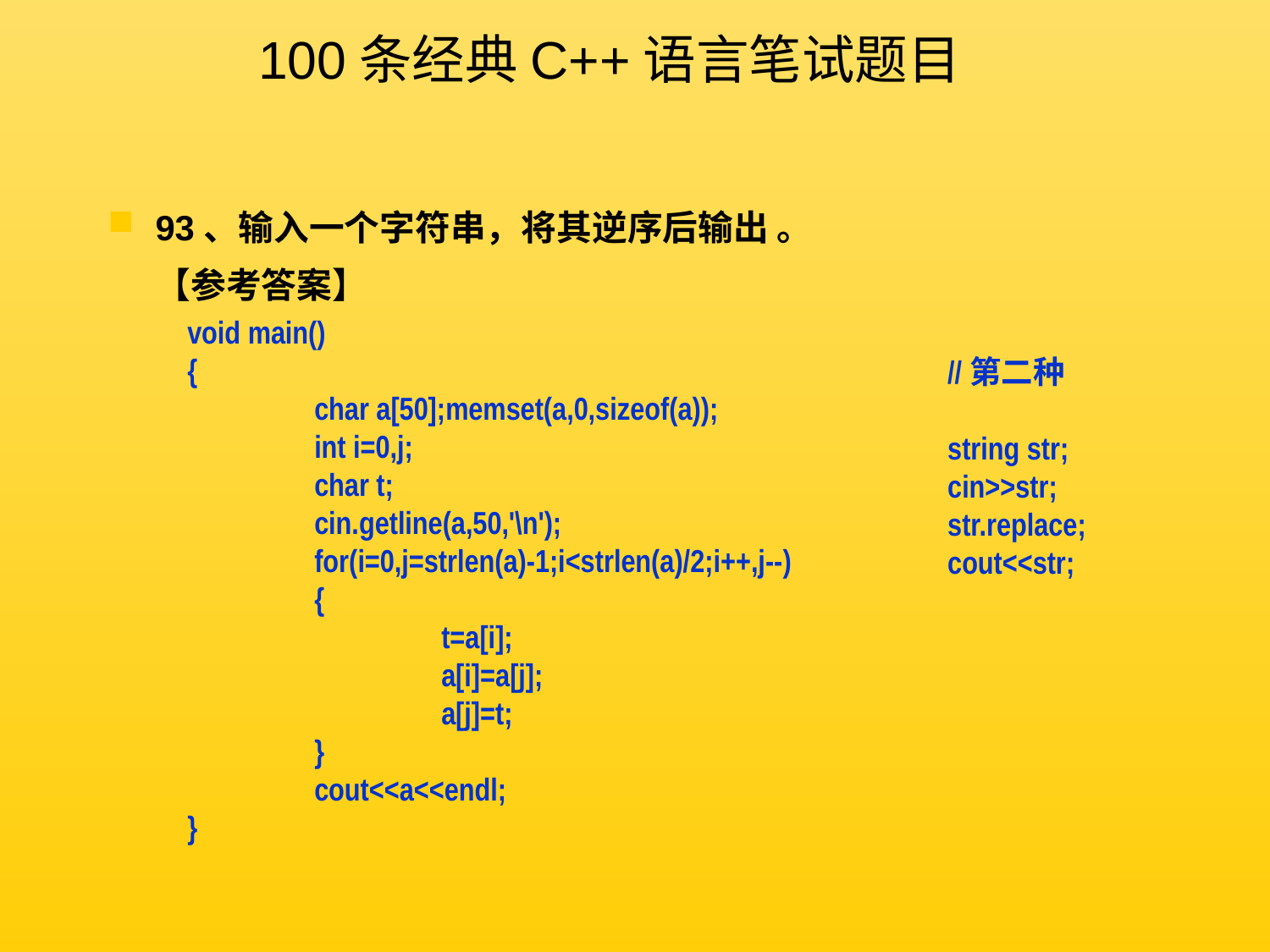

100条经典C++语言笔试题目
93、输入一个字符串，将其逆序后输出 。
	【参考答案】
void main()
{
  	char a[50];memset(a,0,sizeof(a));
  	int i=0,j;
  	char t;
  	cin.getline(a,50,'\n');
  	for(i=0,j=strlen(a)-1;i<strlen(a)/2;i++,j--)
  	{
  		t=a[i];
  		a[i]=a[j];
  		a[j]=t;
  	}
  	cout<<a<<endl;   
}
//第二种
string str;
cin>>str;
str.replace;
cout<<str;